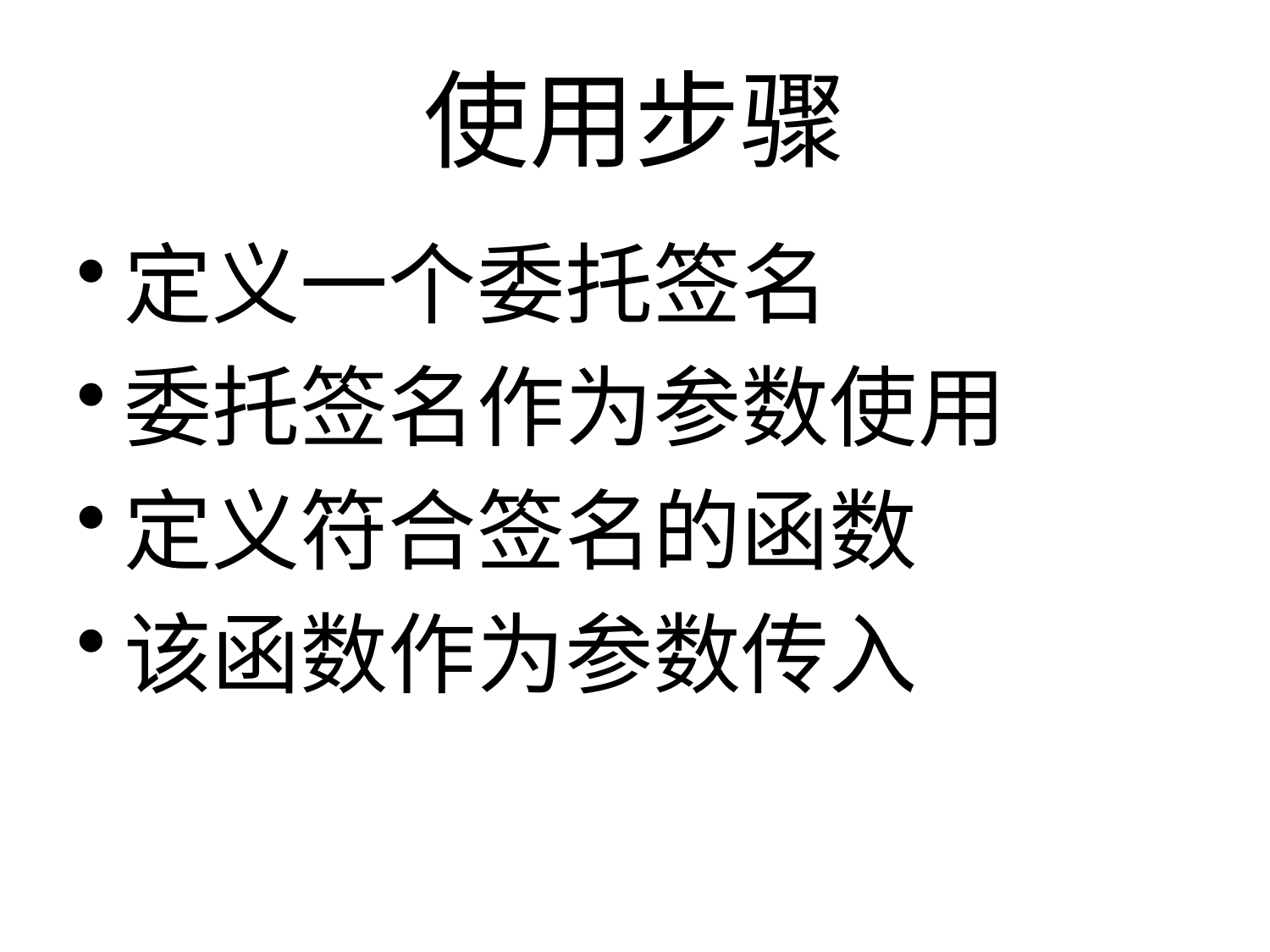

# 使用步骤
定义一个委托签名
委托签名作为参数使用
定义符合签名的函数
该函数作为参数传入